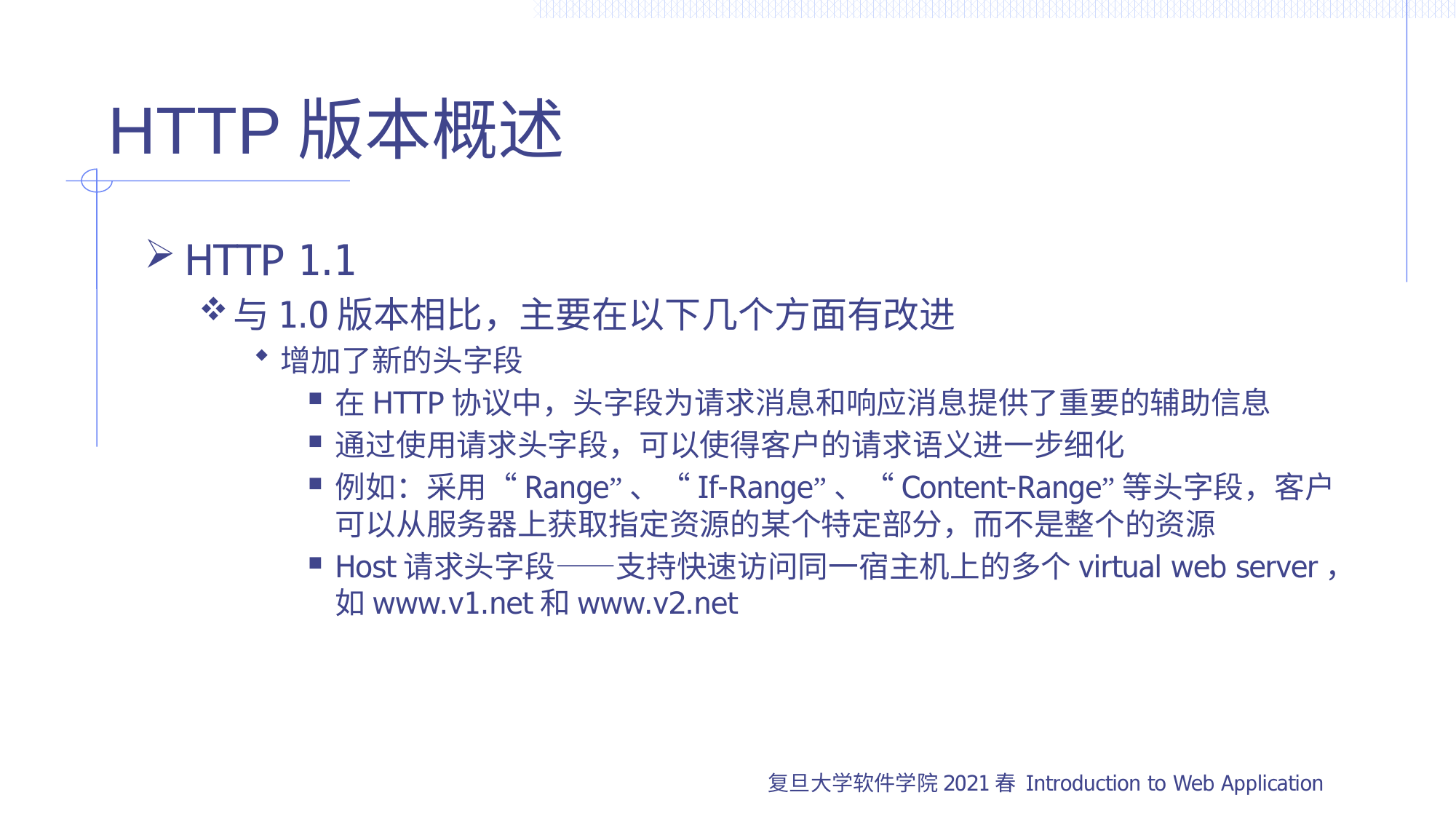

# HTTP版本概述
HTTP 1.1
与1.0版本相比，主要在以下几个方面有改进
增加了新的头字段
在HTTP协议中，头字段为请求消息和响应消息提供了重要的辅助信息
通过使用请求头字段，可以使得客户的请求语义进一步细化
例如：采用“Range”、“If-Range”、“Content-Range”等头字段，客户可以从服务器上获取指定资源的某个特定部分，而不是整个的资源
Host请求头字段——支持快速访问同一宿主机上的多个virtual web server，如www.v1.net和www.v2.net